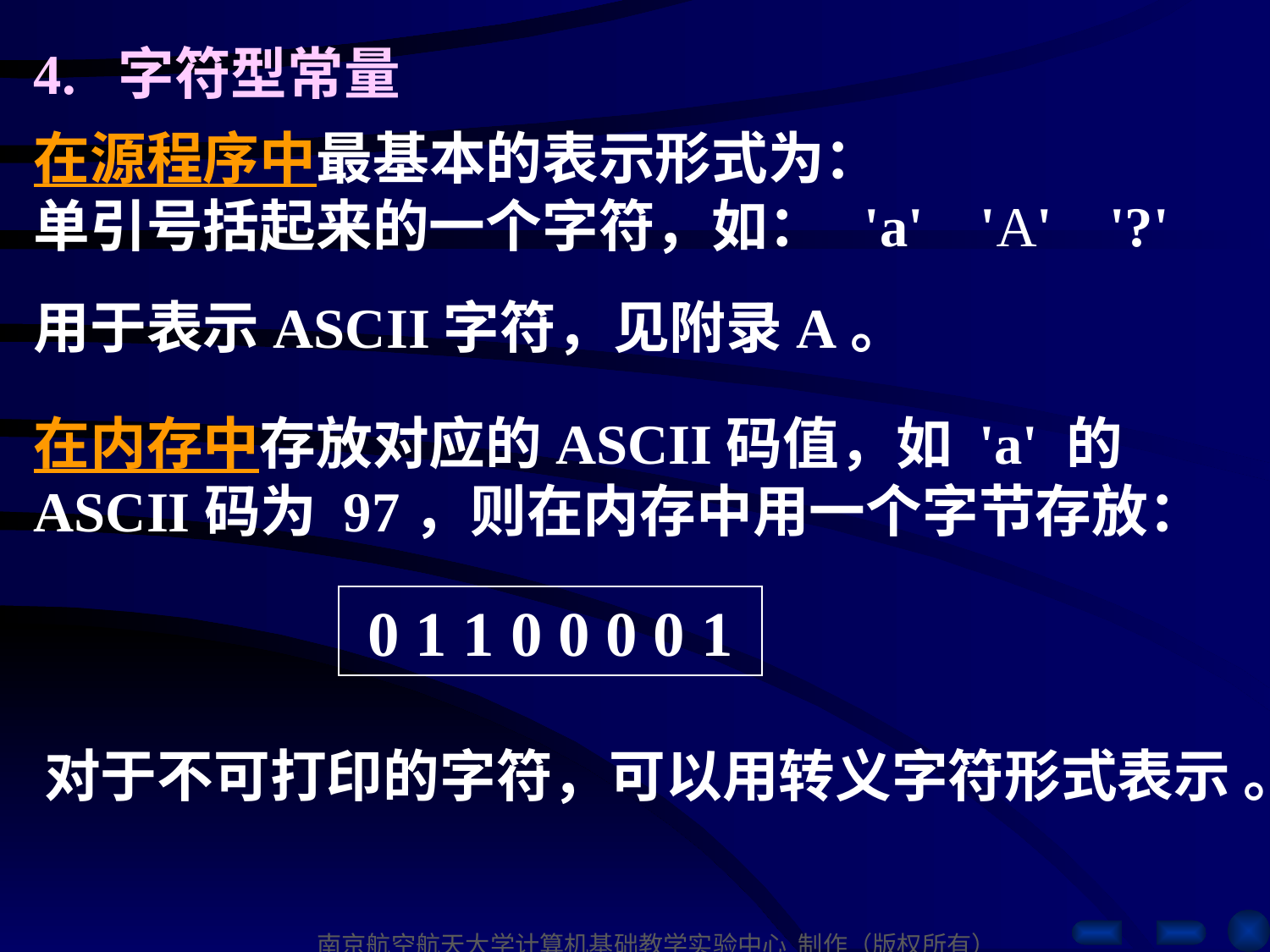

4.  字符型常量
在源程序中最基本的表示形式为：
单引号括起来的一个字符，如：  'a'    'A'    '?'
用于表示ASCII字符，见附录A。
在内存中存放对应的ASCII码值，如 'a' 的ASCII码为 97，则在内存中用一个字节存放：
0 1 1 0 0 0 0 1
对于不可打印的字符，可以用转义字符形式表示 。